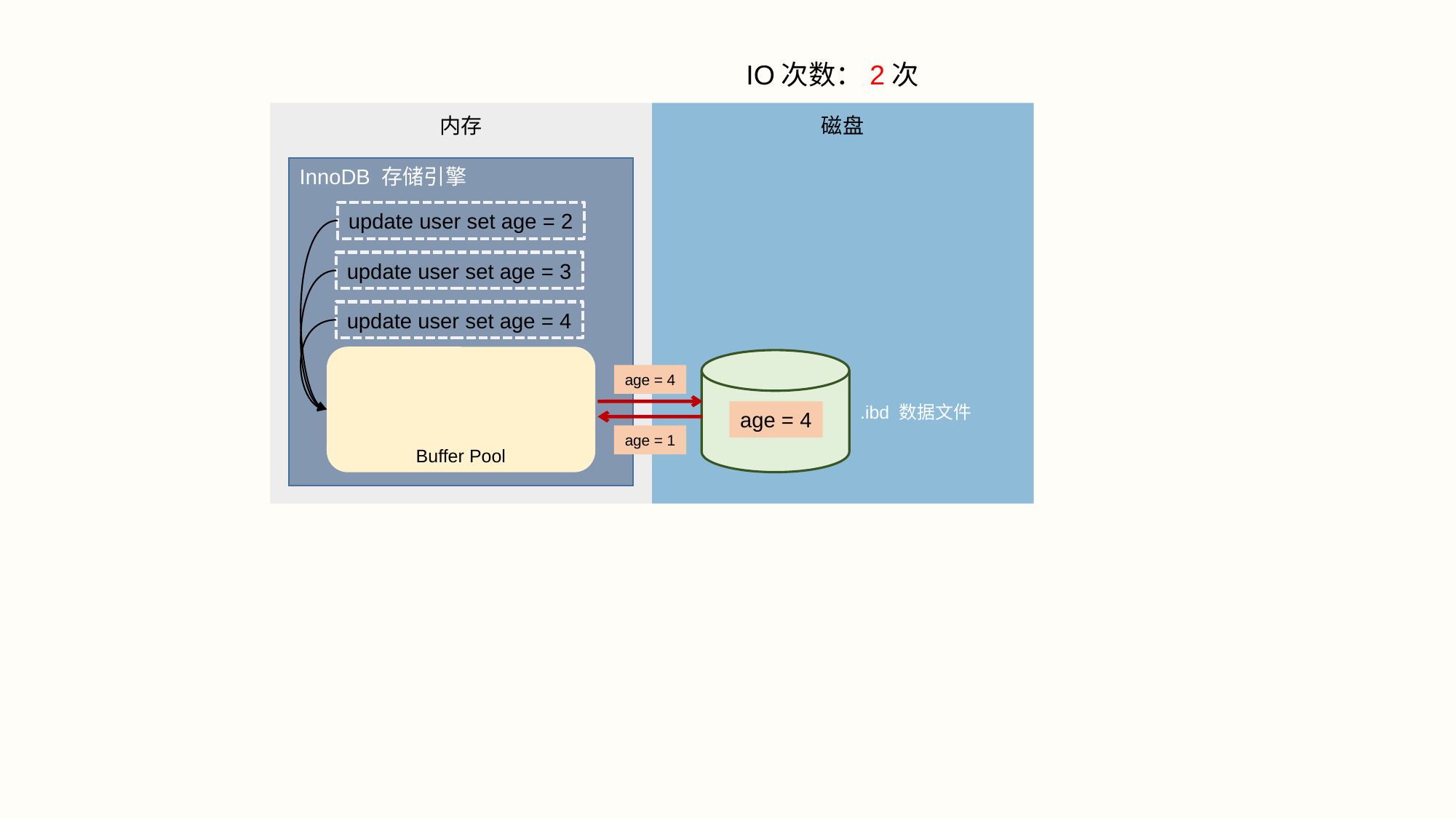

IO次数：2次

内存
磁盘

InnoDB 存储引擎
update user set age = 2
update user set age = 3
update user set age = 4

Buffer Pool

.ibd 数据文件
age = 4
age = 4
age = 1